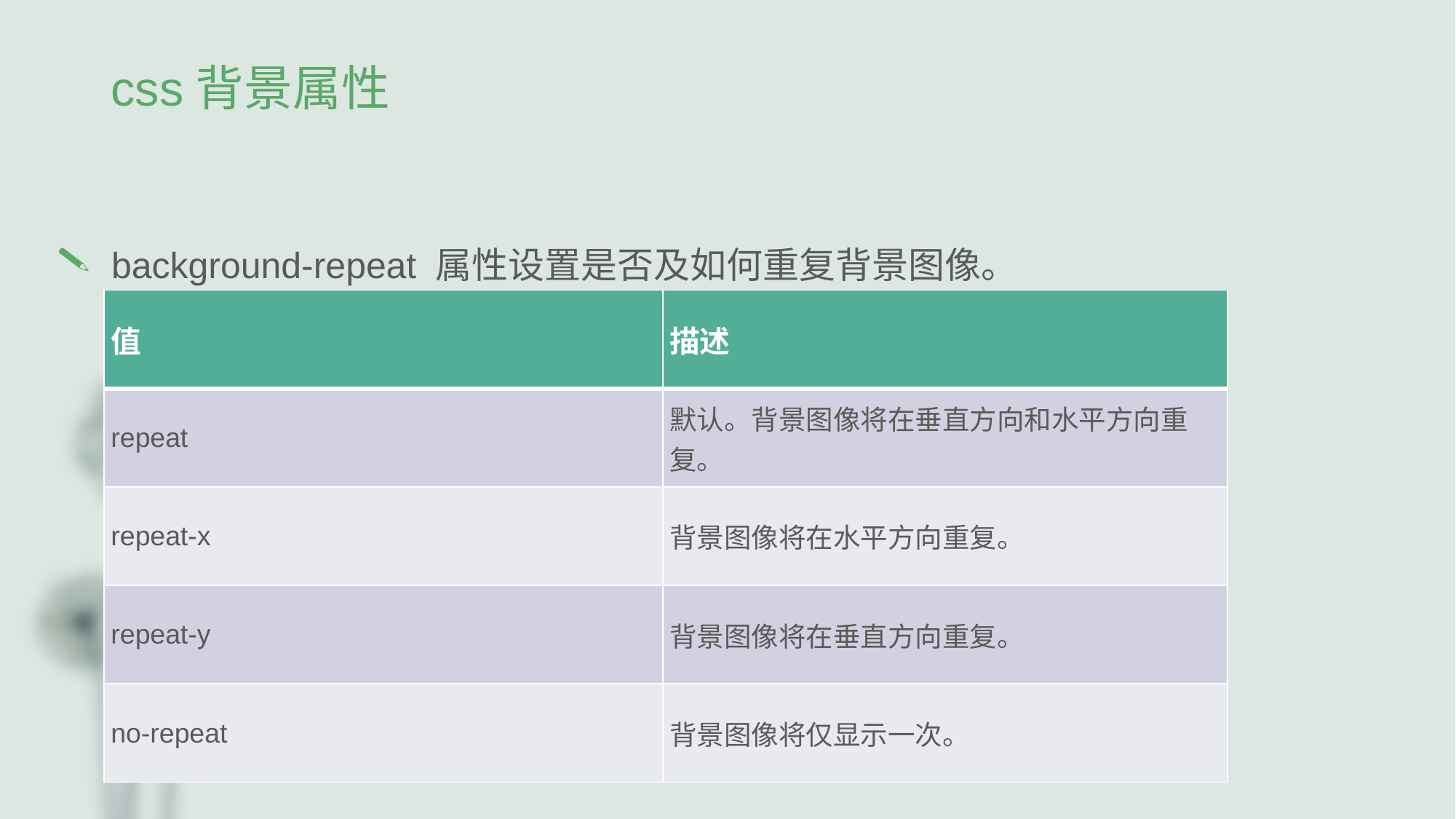

# css背景属性

background-repeat 属性设置是否及如何重复背景图像。

| 值 | 描述 |
| --- | --- |
| repeat | 默认。背景图像将在垂直方向和水平方向重复。 |
| repeat-x | 背景图像将在水平方向重复。 |
| repeat-y | 背景图像将在垂直方向重复。 |
| no-repeat | 背景图像将仅显示一次。 |